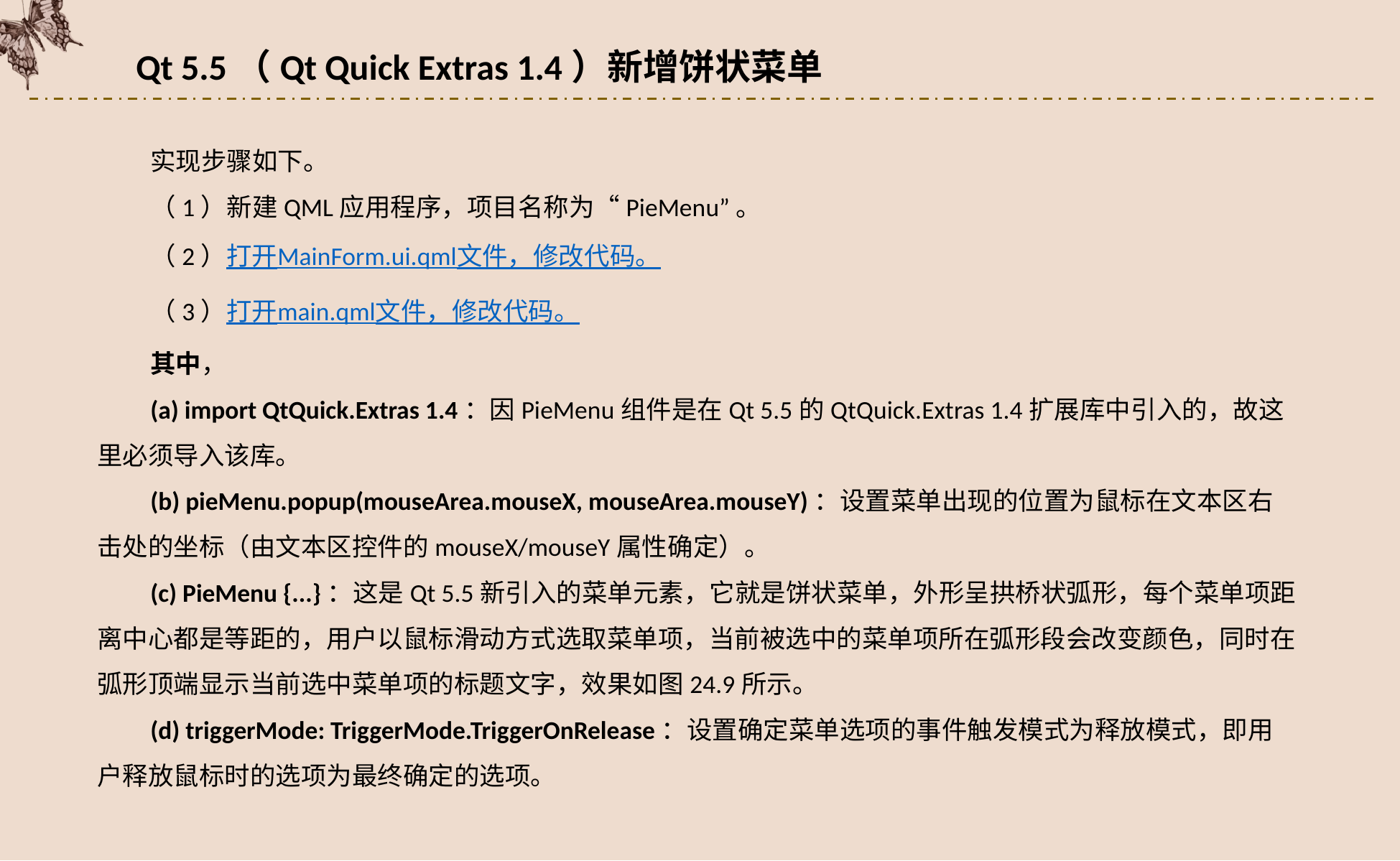

Qt 5.5（Qt Quick Extras 1.4）新增饼状菜单
实现步骤如下。
（1）新建QML应用程序，项目名称为“PieMenu”。
（2）打开MainForm.ui.qml文件，修改代码。
（3）打开main.qml文件，修改代码。
其中，
(a) import QtQuick.Extras 1.4：因PieMenu组件是在Qt 5.5的QtQuick.Extras 1.4扩展库中引入的，故这里必须导入该库。
(b) pieMenu.popup(mouseArea.mouseX, mouseArea.mouseY)：设置菜单出现的位置为鼠标在文本区右击处的坐标（由文本区控件的mouseX/mouseY属性确定）。
(c) PieMenu {...}：这是Qt 5.5新引入的菜单元素，它就是饼状菜单，外形呈拱桥状弧形，每个菜单项距离中心都是等距的，用户以鼠标滑动方式选取菜单项，当前被选中的菜单项所在弧形段会改变颜色，同时在弧形顶端显示当前选中菜单项的标题文字，效果如图24.9所示。
(d) triggerMode: TriggerMode.TriggerOnRelease：设置确定菜单选项的事件触发模式为释放模式，即用户释放鼠标时的选项为最终确定的选项。